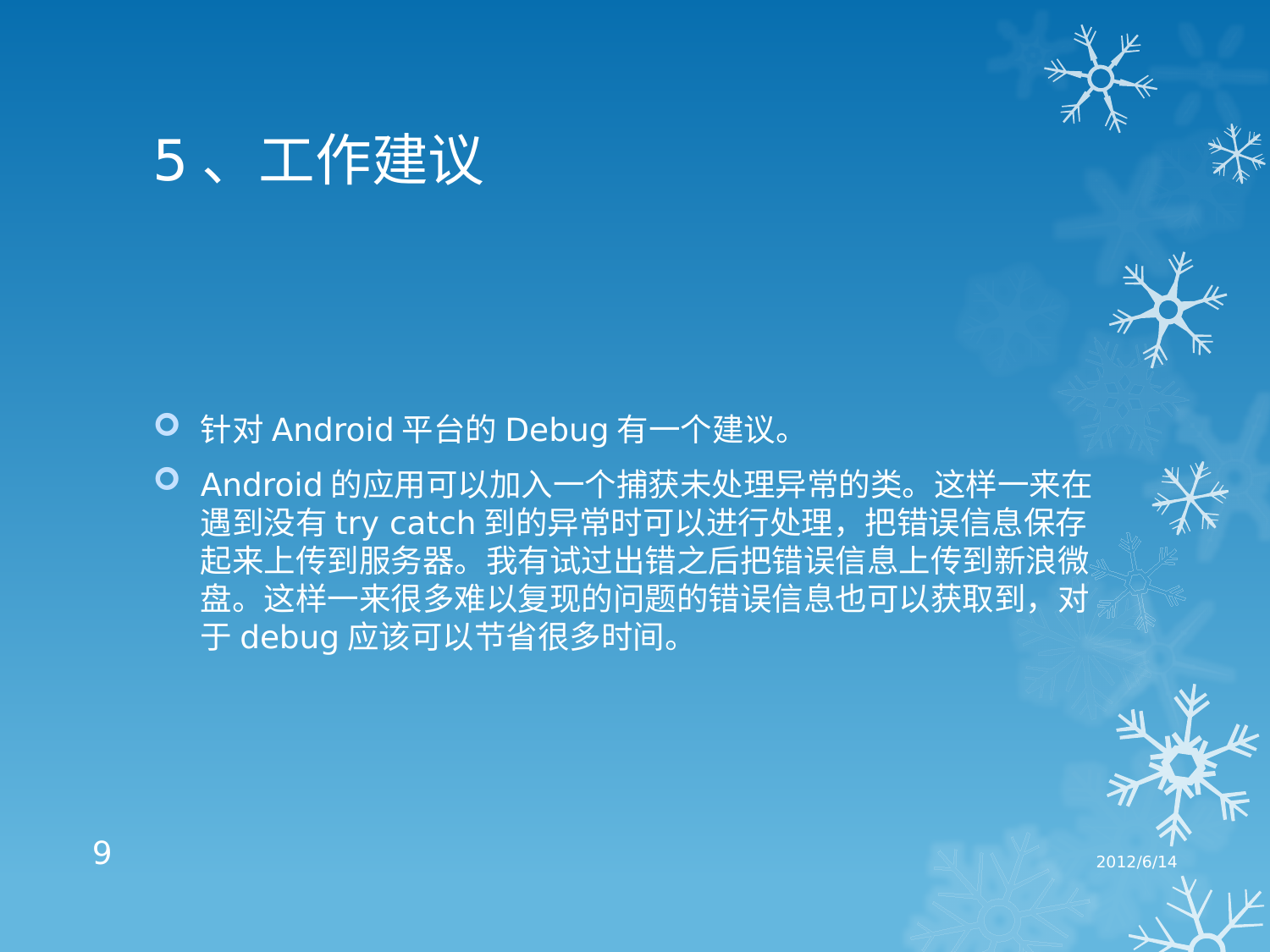

# 5、工作建议
针对Android平台的Debug有一个建议。
Android的应用可以加入一个捕获未处理异常的类。这样一来在遇到没有try catch到的异常时可以进行处理，把错误信息保存起来上传到服务器。我有试过出错之后把错误信息上传到新浪微盘。这样一来很多难以复现的问题的错误信息也可以获取到，对于debug应该可以节省很多时间。
9
2012/6/14